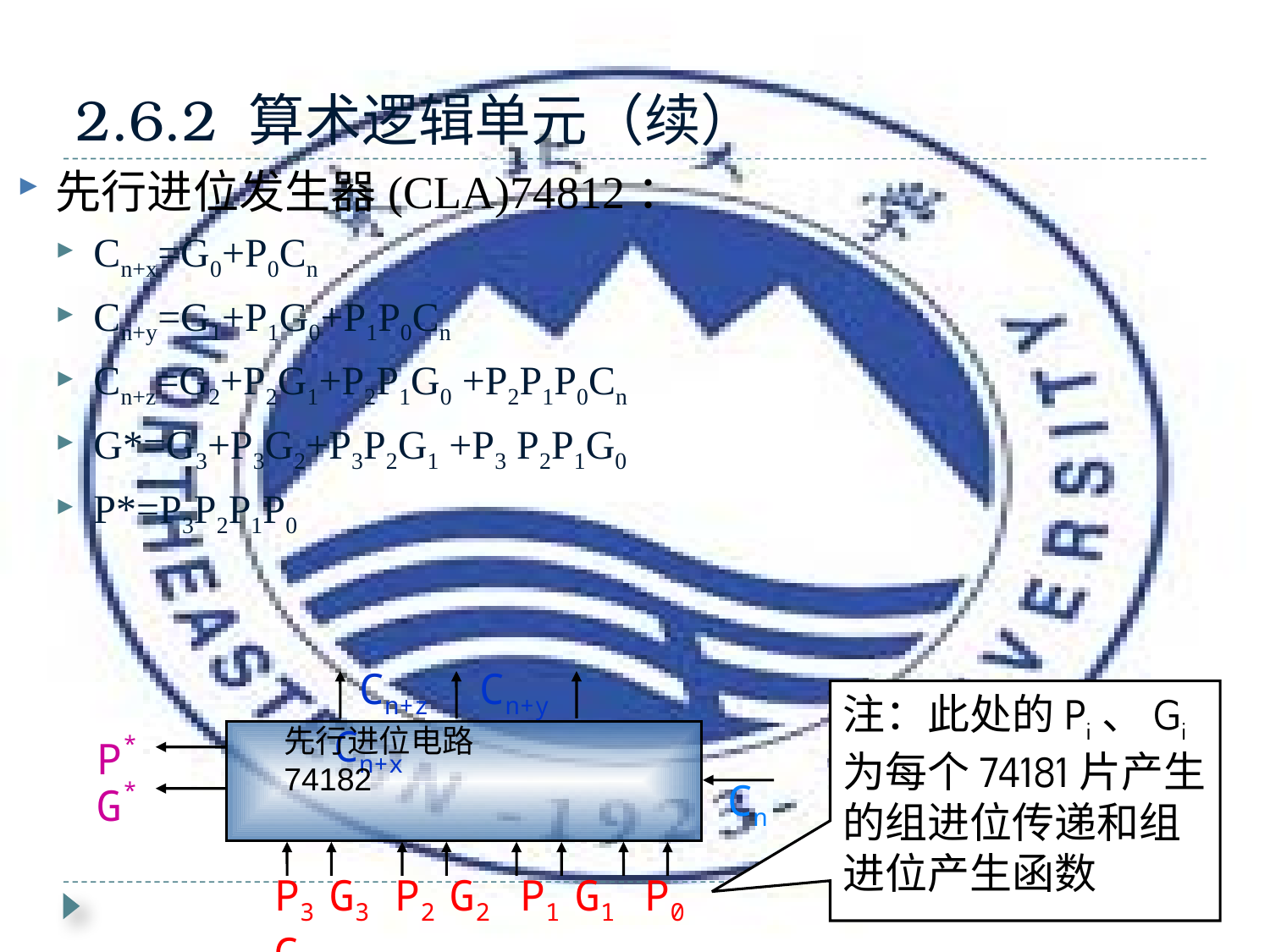

# 2.6.2 算术逻辑单元（续）
先行进位发生器(CLA)74812：
Cn+x=G0+P0Cn
Cn+y=G1+P1G0+P1P0Cn
Cn+z=G2+P2G1+P2P1G0 +P2P1P0Cn
G*=G3+P3G2+P3P2G1 +P3 P2P1G0
P*=P3P2P1P0
 Cn+z  Cn+y    Cn+x

先行进位电路
74182

P*

Cn
G*

P3 G3 P2 G2  P1 G1  P0 G0
注：此处的Pi、Gi为每个74181片产生的组进位传递和组进位产生函数